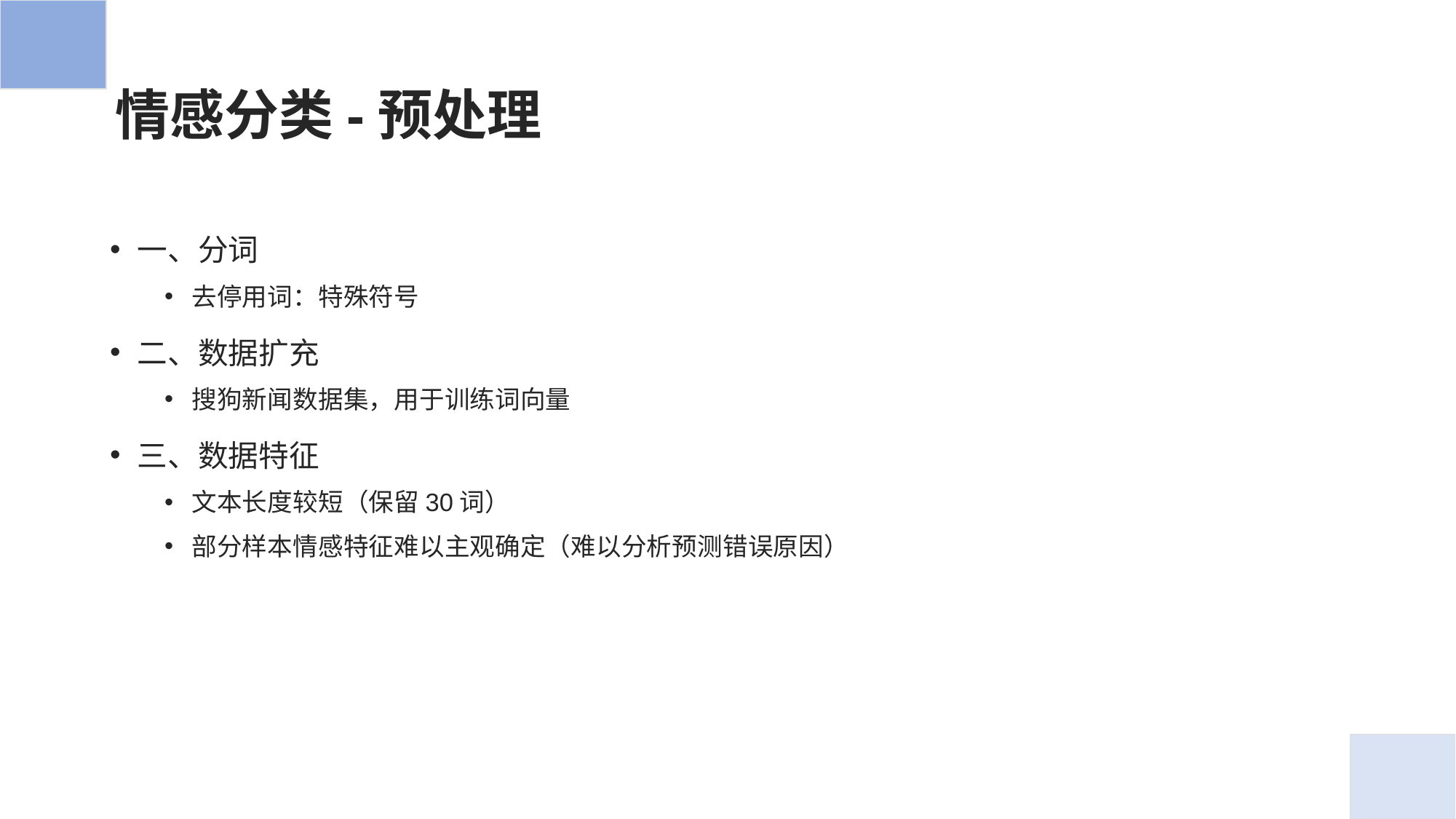

# 情感分类-预处理
一、分词
去停用词：特殊符号
二、数据扩充
搜狗新闻数据集，用于训练词向量
三、数据特征
文本长度较短（保留30词）
部分样本情感特征难以主观确定（难以分析预测错误原因）